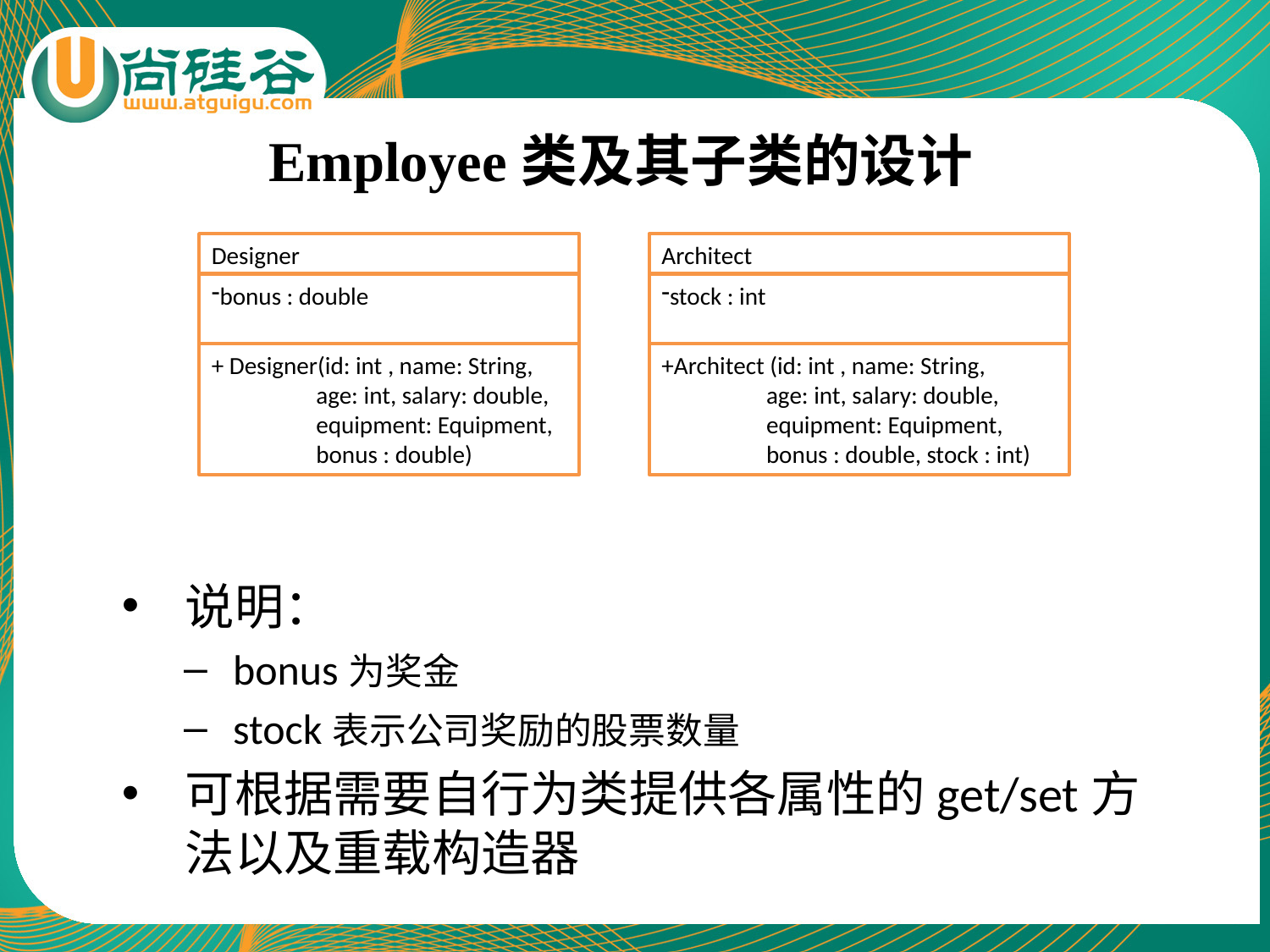

# Employee类及其子类的设计

说明：
bonus为奖金
stock表示公司奖励的股票数量
可根据需要自行为类提供各属性的get/set方法以及重载构造器
Designer
Architect
bonus : double

stock : int

+ Designer(id: int , name: String,
                   age: int, salary: double,
                   equipment: Equipment,
                   bonus : double)
+Architect (id: int , name: String,
                   age: int, salary: double,
                   equipment: Equipment,
                   bonus : double, stock : int)